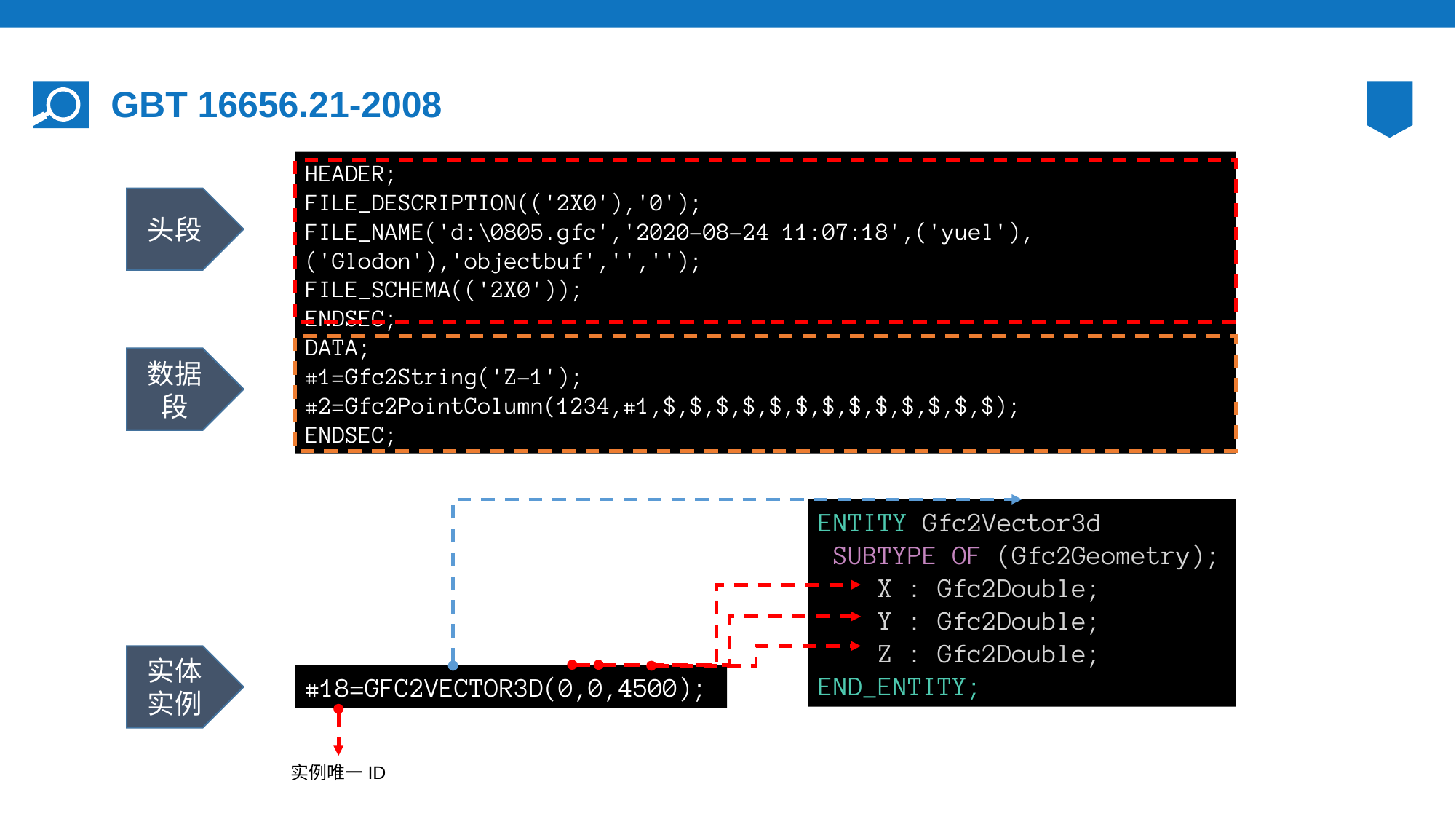

# GBT 16656.21-2008
HEADER;
FILE_DESCRIPTION(('2X0'),'0');
FILE_NAME('d:\0805.gfc','2020-08-24 11:07:18',('yuel'),('Glodon'),'objectbuf','','');
FILE_SCHEMA(('2X0'));
ENDSEC;
DATA;
#1=Gfc2String('Z-1');
#2=Gfc2PointColumn(1234,#1,$,$,$,$,$,$,$,$,$,$,$,$,$);
ENDSEC;

头段

数据段
ENTITY Gfc2Vector3d
 SUBTYPE OF (Gfc2Geometry);
    X : Gfc2Double;
    Y : Gfc2Double;
    Z : Gfc2Double;
END_ENTITY;
实体实例
#18=GFC2VECTOR3D(0,0,4500);
实例唯一ID